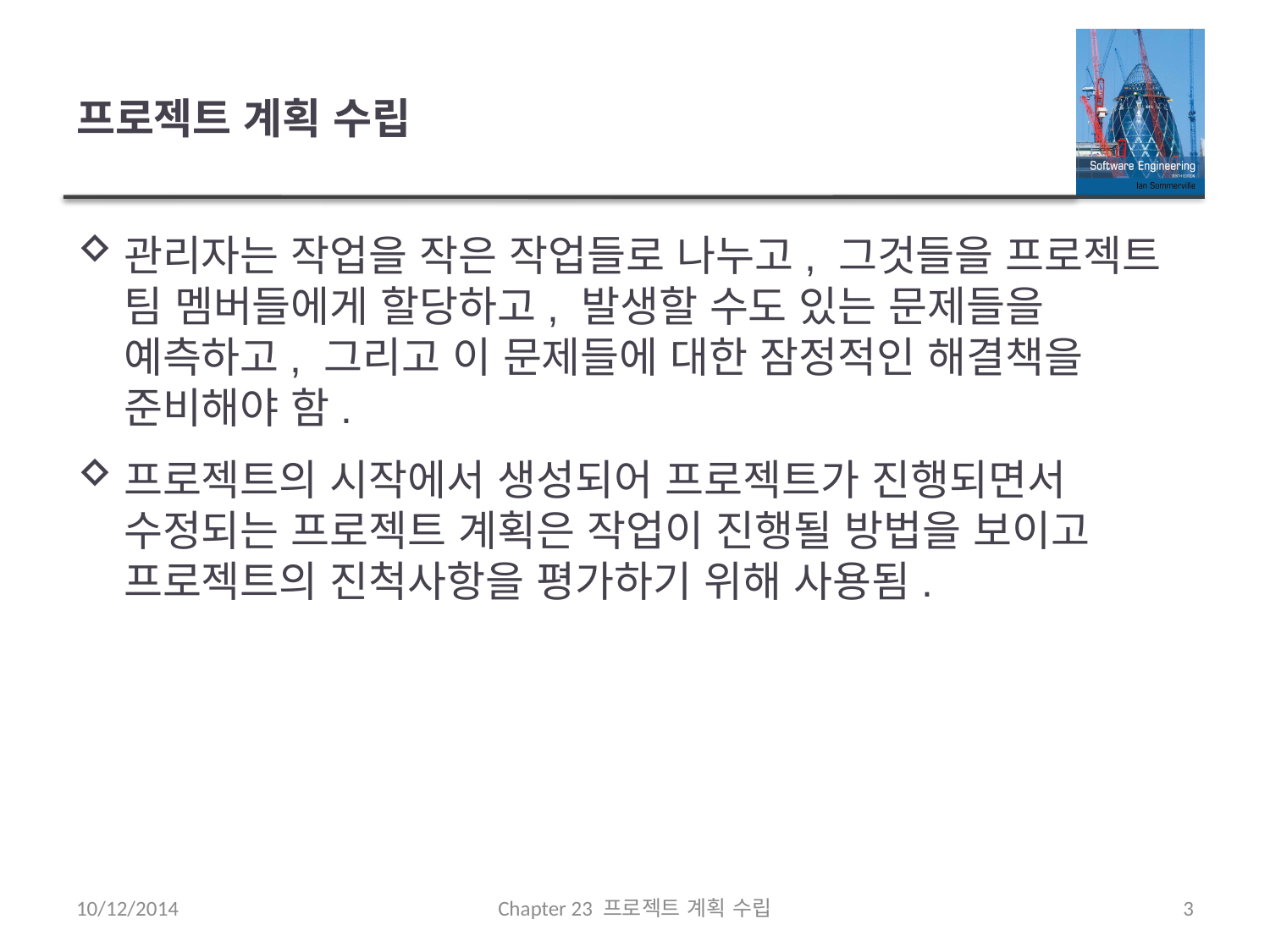

# 프로젝트 계획 수립
관리자는 작업을 작은 작업들로 나누고, 그것들을 프로젝트 팀 멤버들에게 할당하고, 발생할 수도 있는 문제들을 예측하고, 그리고 이 문제들에 대한 잠정적인 해결책을 준비해야 함.
프로젝트의 시작에서 생성되어 프로젝트가 진행되면서 수정되는 프로젝트 계획은 작업이 진행될 방법을 보이고 프로젝트의 진척사항을 평가하기 위해 사용됨.
10/12/2014
Chapter 23 프로젝트 계획 수립
3